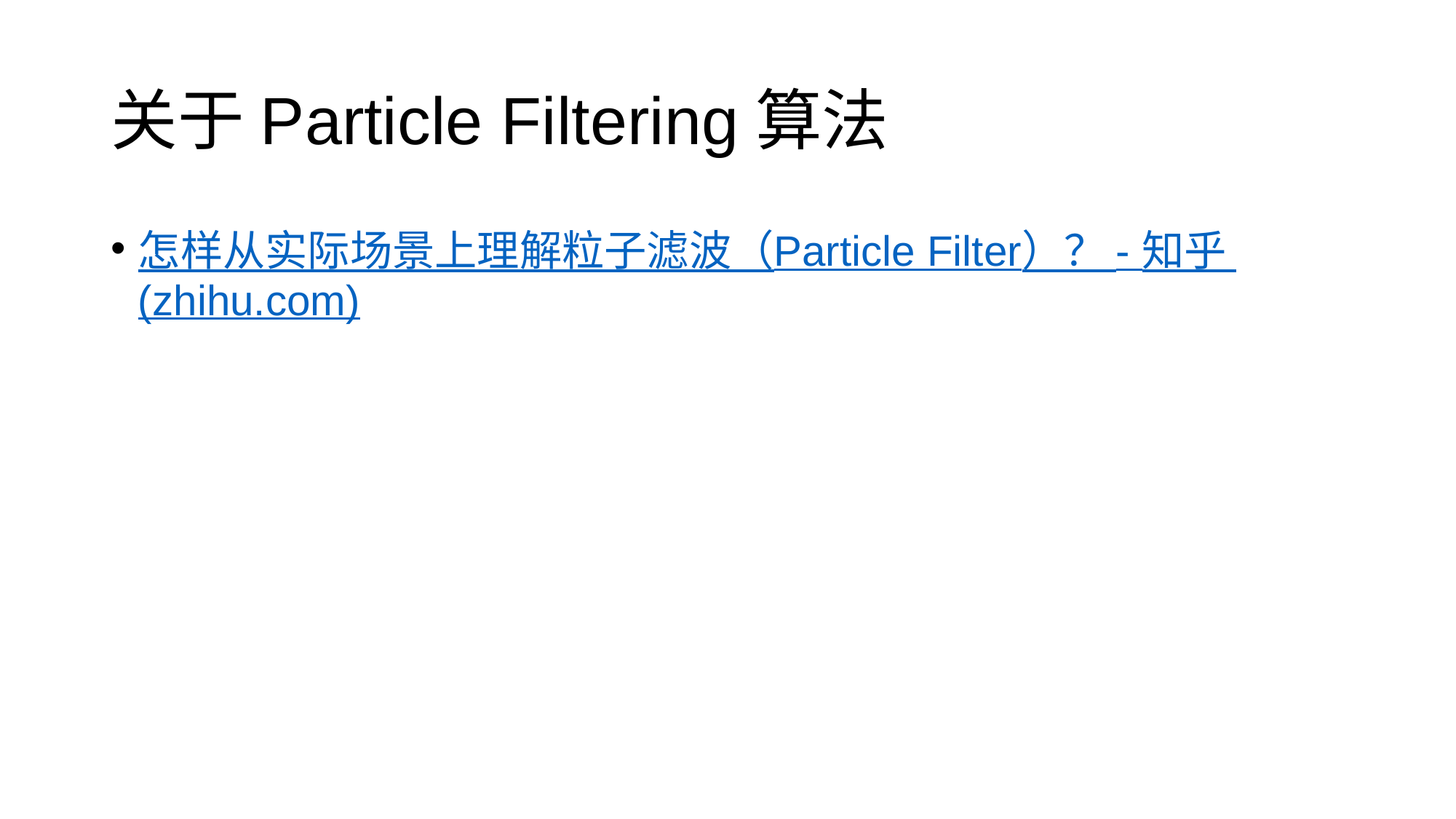

# 关于Particle Filtering算法
怎样从实际场景上理解粒子滤波（Particle Filter）？ - 知乎 (zhihu.com)